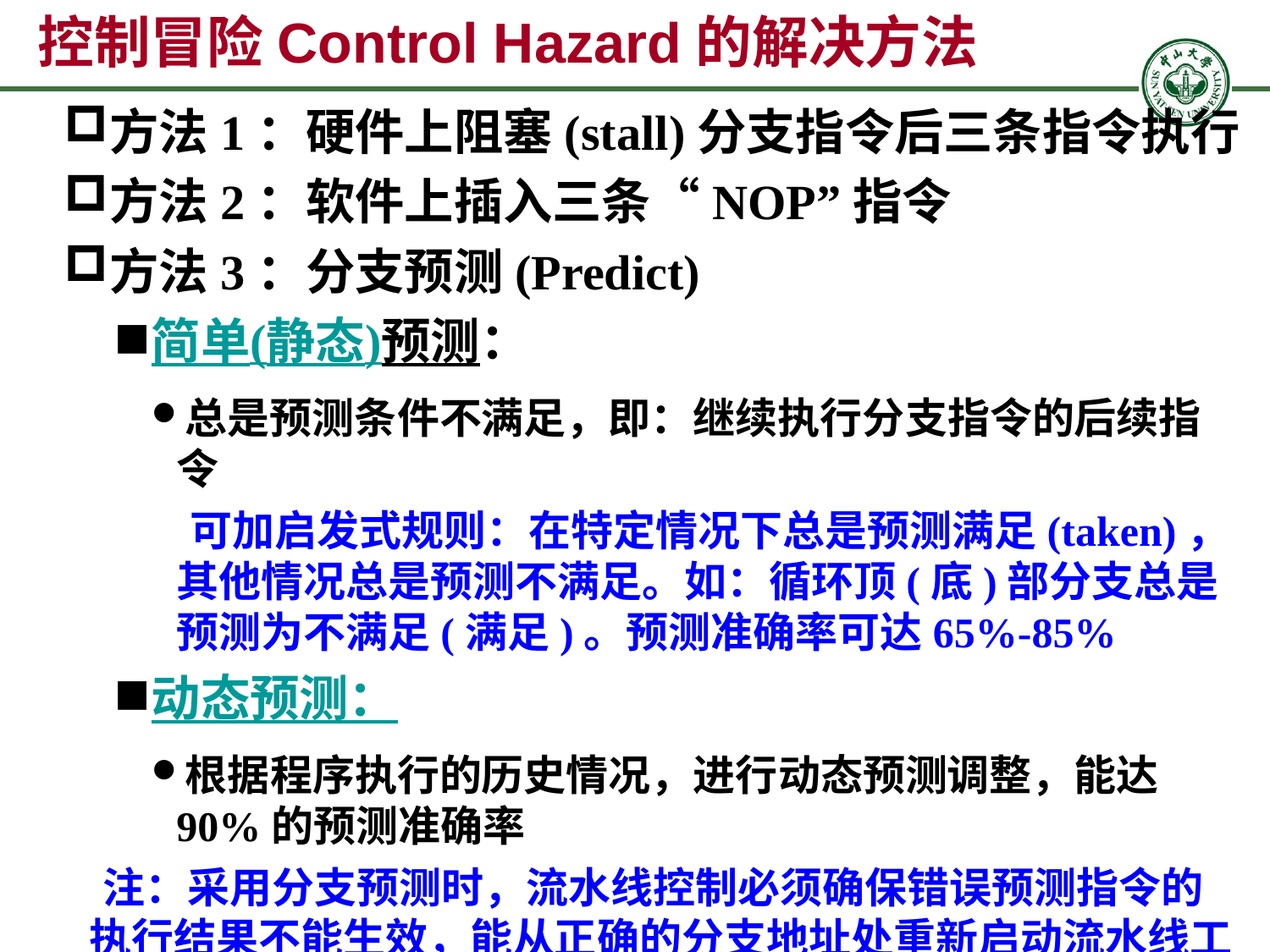

# 控制冒险Control Hazard的解决方法
方法1：硬件上阻塞(stall)分支指令后三条指令执行
方法2：软件上插入三条“NOP”指令
方法3：分支预测(Predict)
简单(静态)预测：
总是预测条件不满足，即：继续执行分支指令的后续指令
   可加启发式规则：在特定情况下总是预测满足(taken)，其他情况总是预测不满足。如：循环顶(底)部分支总是预测为不满足(满足)。预测准确率可达65%-85%
动态预测：
根据程序执行的历史情况，进行动态预测调整，能达90%的预测准确率
   注：采用分支预测时，流水线控制必须确保错误预测指令的执行结果不能生效，能从正确的分支地址处重新启动流水线工作